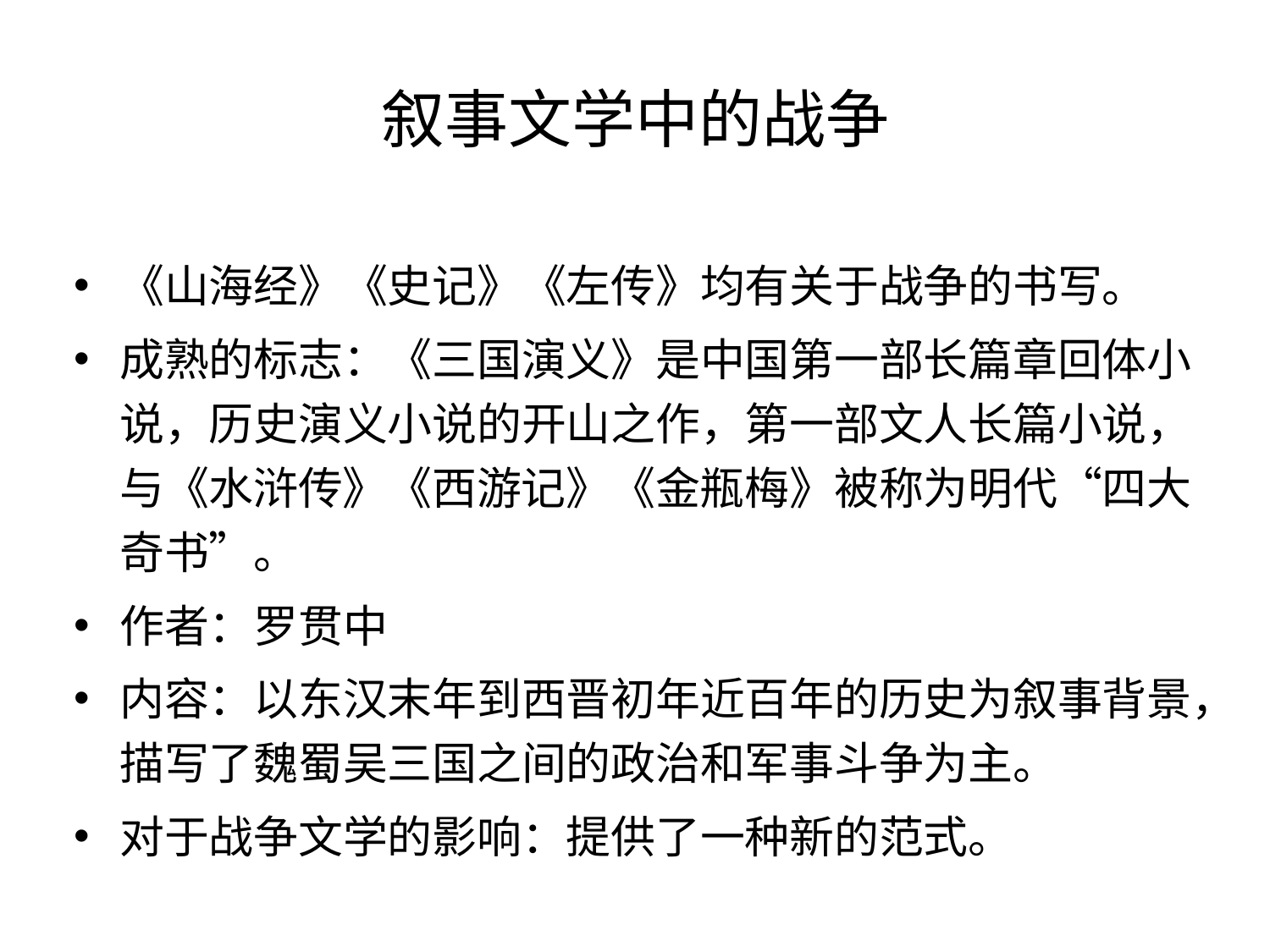

# 叙事文学中的战争
《山海经》《史记》《左传》均有关于战争的书写。
成熟的标志：《三国演义》是中国第一部长篇章回体小说，历史演义小说的开山之作，第一部文人长篇小说，与《水浒传》《西游记》《金瓶梅》被称为明代“四大奇书”。
作者：罗贯中
内容：以东汉末年到西晋初年近百年的历史为叙事背景，描写了魏蜀吴三国之间的政治和军事斗争为主。
对于战争文学的影响：提供了一种新的范式。